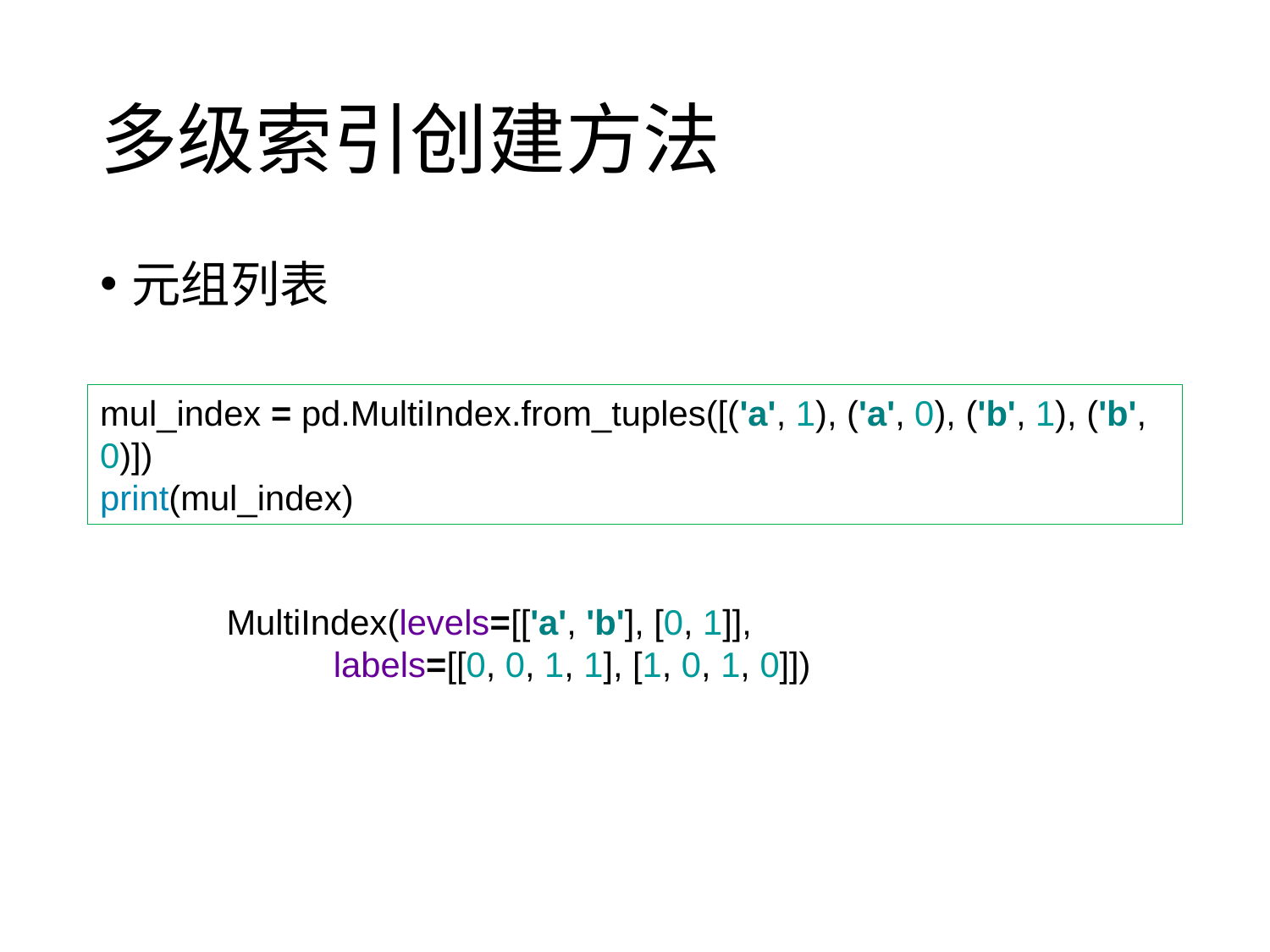

# 多级索引创建方法
元组列表
mul_index = pd.MultiIndex.from_tuples([('a', 1), ('a', 0), ('b', 1), ('b', 0)])
print(mul_index)
MultiIndex(levels=[['a', 'b'], [0, 1]],
           labels=[[0, 0, 1, 1], [1, 0, 1, 0]])
58